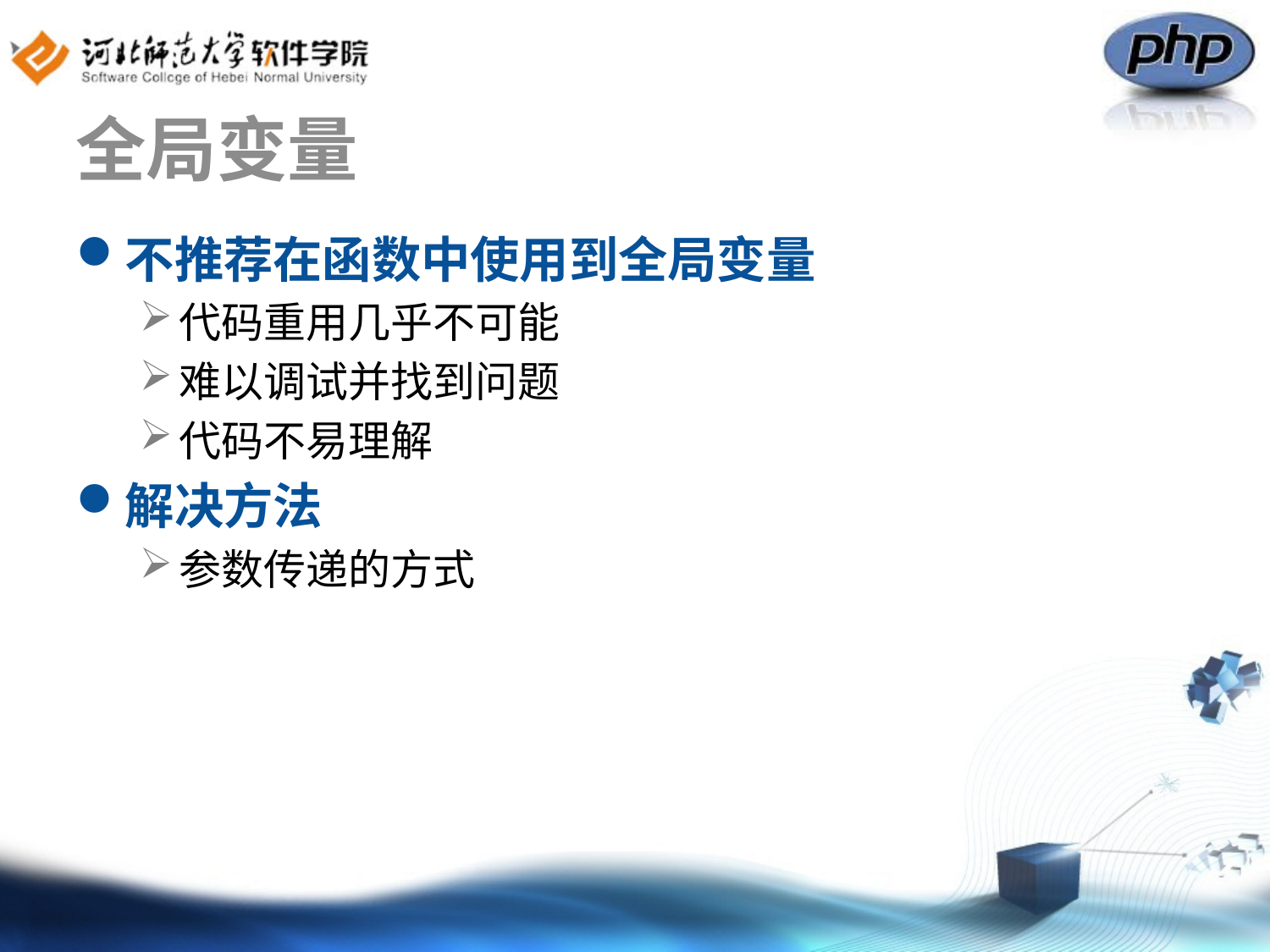

# 全局变量
不推荐在函数中使用到全局变量
代码重用几乎不可能
难以调试并找到问题
代码不易理解
解决方法
参数传递的方式